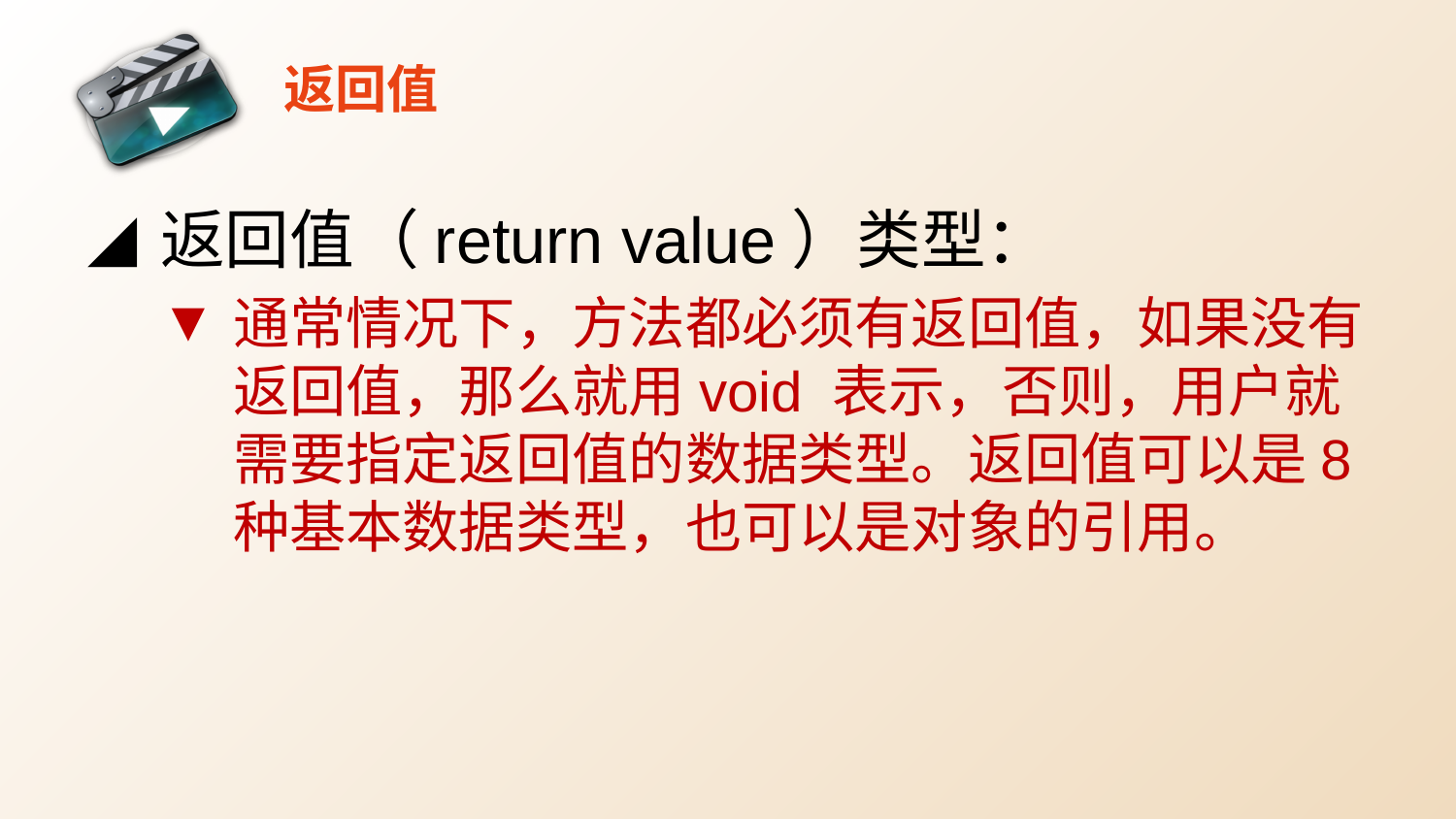

# 返回值
返回值（return value）类型：
通常情况下，方法都必须有返回值，如果没有返回值，那么就用void 表示，否则，用户就需要指定返回值的数据类型。返回值可以是8种基本数据类型，也可以是对象的引用。